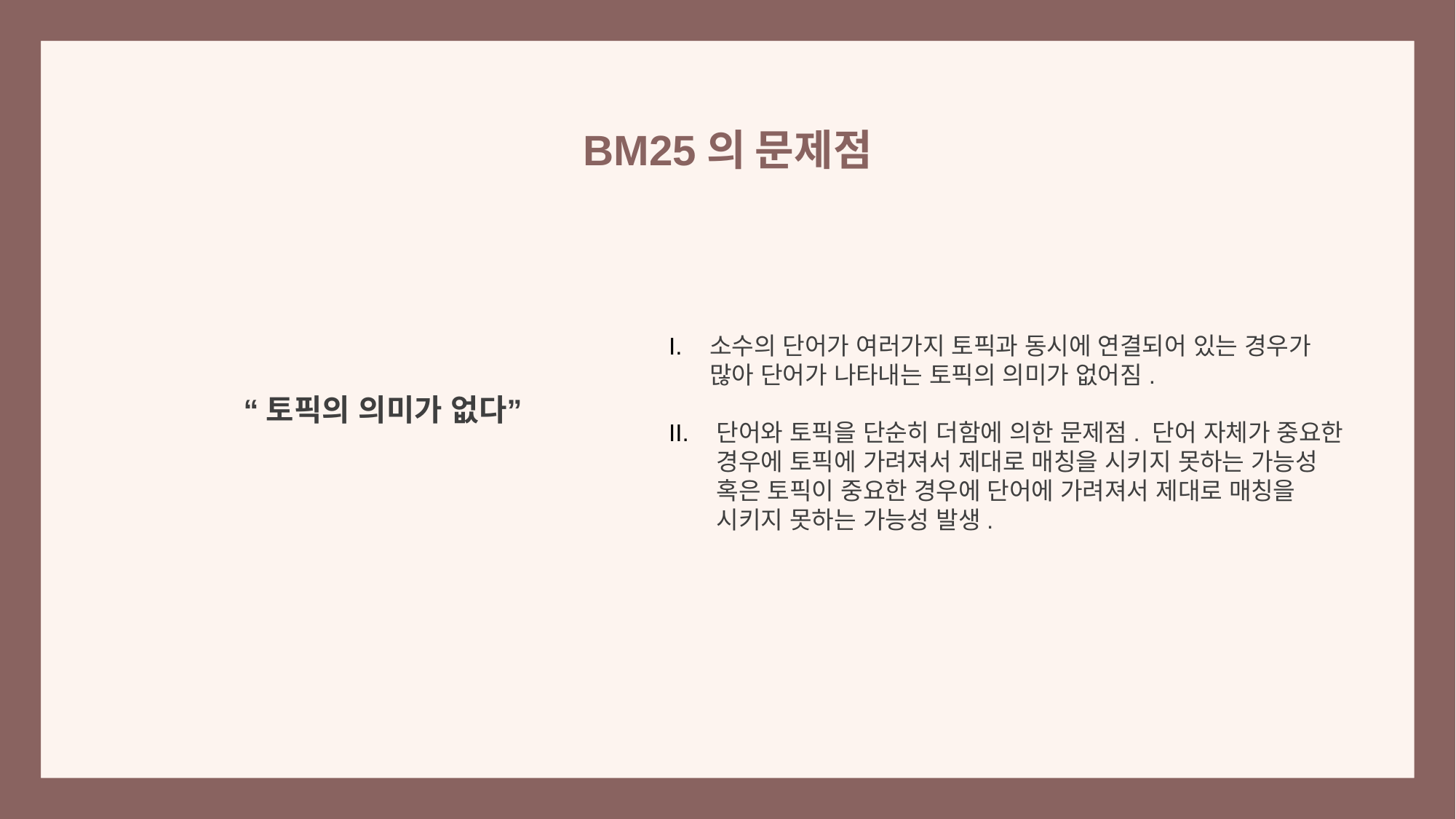

BM25의 문제점
소수의 단어가 여러가지 토픽과 동시에 연결되어 있는 경우가 많아 단어가 나타내는 토픽의 의미가 없어짐.

단어와 토픽을 단순히 더함에 의한 문제점. 단어 자체가 중요한 경우에 토픽에 가려져서 제대로 매칭을 시키지 못하는 가능성 혹은 토픽이 중요한 경우에 단어에 가려져서 제대로 매칭을 시키지 못하는 가능성 발생.
“토픽의 의미가 없다”